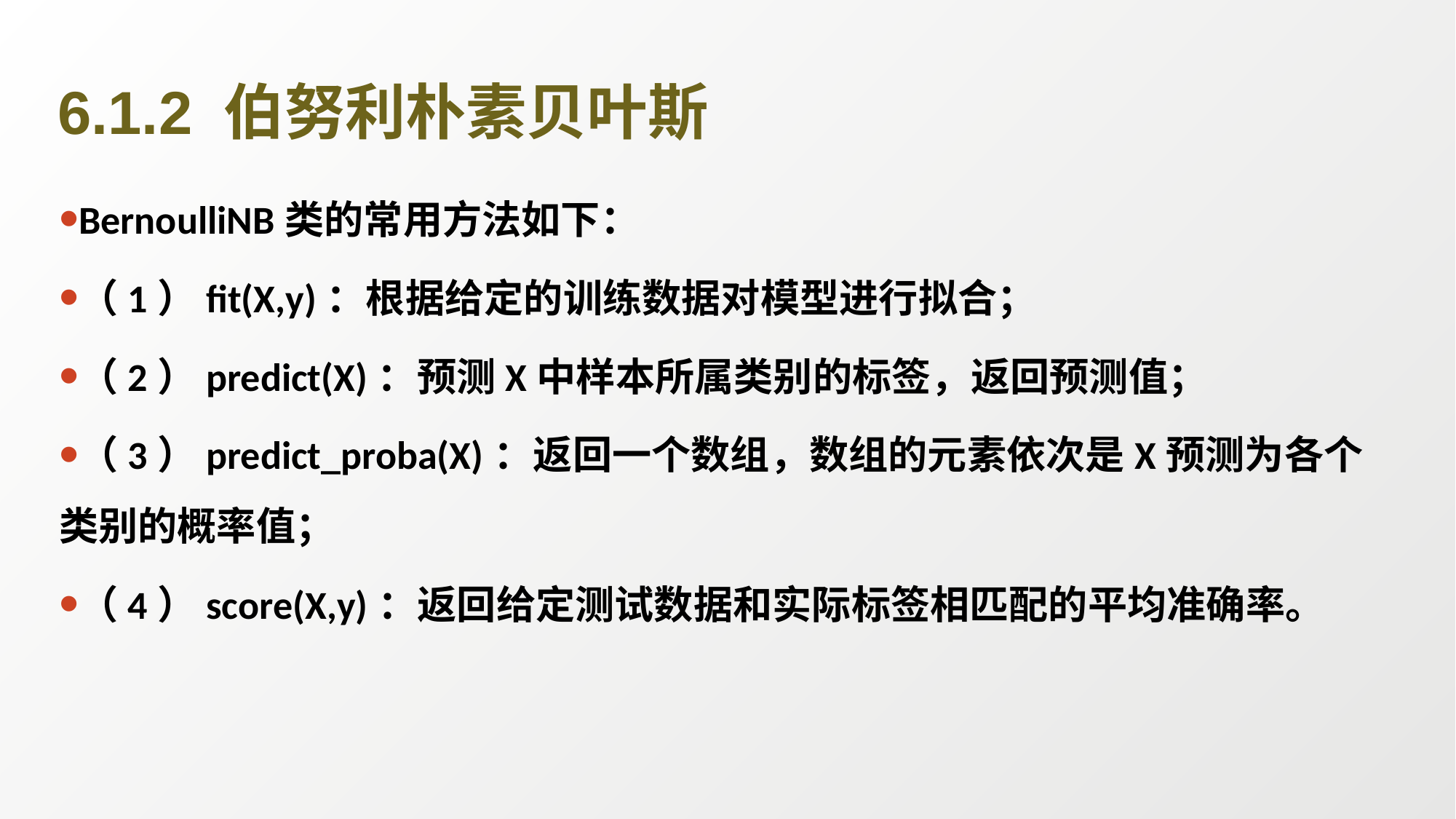

# 6.1.2 伯努利朴素贝叶斯
BernoulliNB类的常用方法如下：
（1）fit(X,y)：根据给定的训练数据对模型进行拟合；
（2）predict(X)：预测X中样本所属类别的标签，返回预测值；
（3）predict_proba(X)：返回一个数组，数组的元素依次是X预测为各个类别的概率值；
（4）score(X,y)：返回给定测试数据和实际标签相匹配的平均准确率。